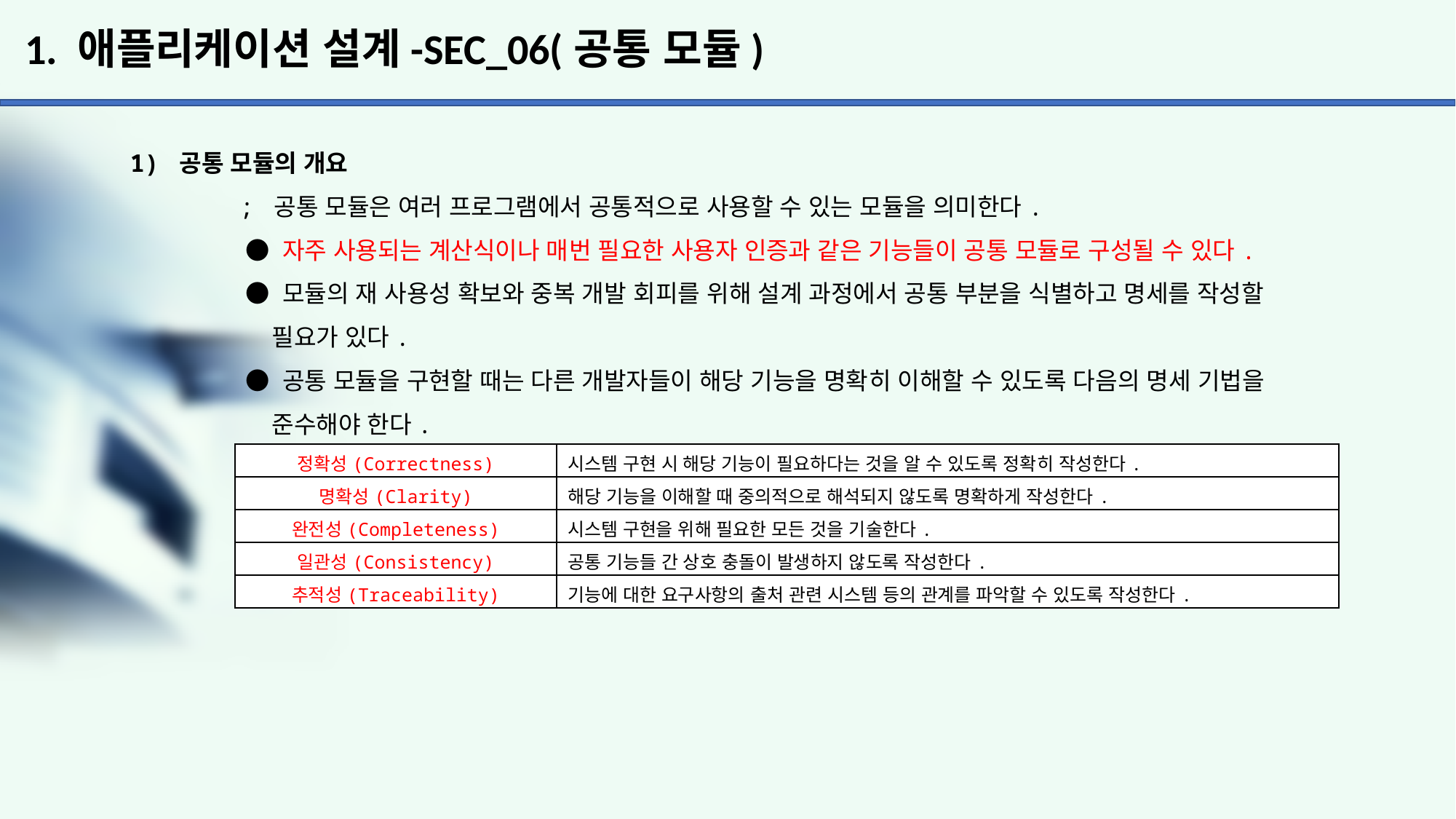

# 1. 애플리케이션 설계-SEC_06(공통 모듈)
1) 공통 모듈의 개요
	; 공통 모듈은 여러 프로그램에서 공통적으로 사용할 수 있는 모듈을 의미한다.
	 ● 자주 사용되는 계산식이나 매번 필요한 사용자 인증과 같은 기능들이 공통 모듈로 구성될 수 있다.
	 ● 모듈의 재 사용성 확보와 중복 개발 회피를 위해 설계 과정에서 공통 부분을 식별하고 명세를 작성할
	    필요가 있다.
	 ● 공통 모듈을 구현할 때는 다른 개발자들이 해당 기능을 명확히 이해할 수 있도록 다음의 명세 기법을
	    준수해야 한다.
| 정확성(Correctness) | 시스템 구현 시 해당 기능이 필요하다는 것을 알 수 있도록 정확히 작성한다. |
| --- | --- |
| 명확성(Clarity) | 해당 기능을 이해할 때 중의적으로 해석되지 않도록 명확하게 작성한다. |
| 완전성(Completeness) | 시스템 구현을 위해 필요한 모든 것을 기술한다. |
| 일관성(Consistency) | 공통 기능들 간 상호 충돌이 발생하지 않도록 작성한다. |
| 추적성(Traceability) | 기능에 대한 요구사항의 출처 관련 시스템 등의 관계를 파악할 수 있도록 작성한다. |